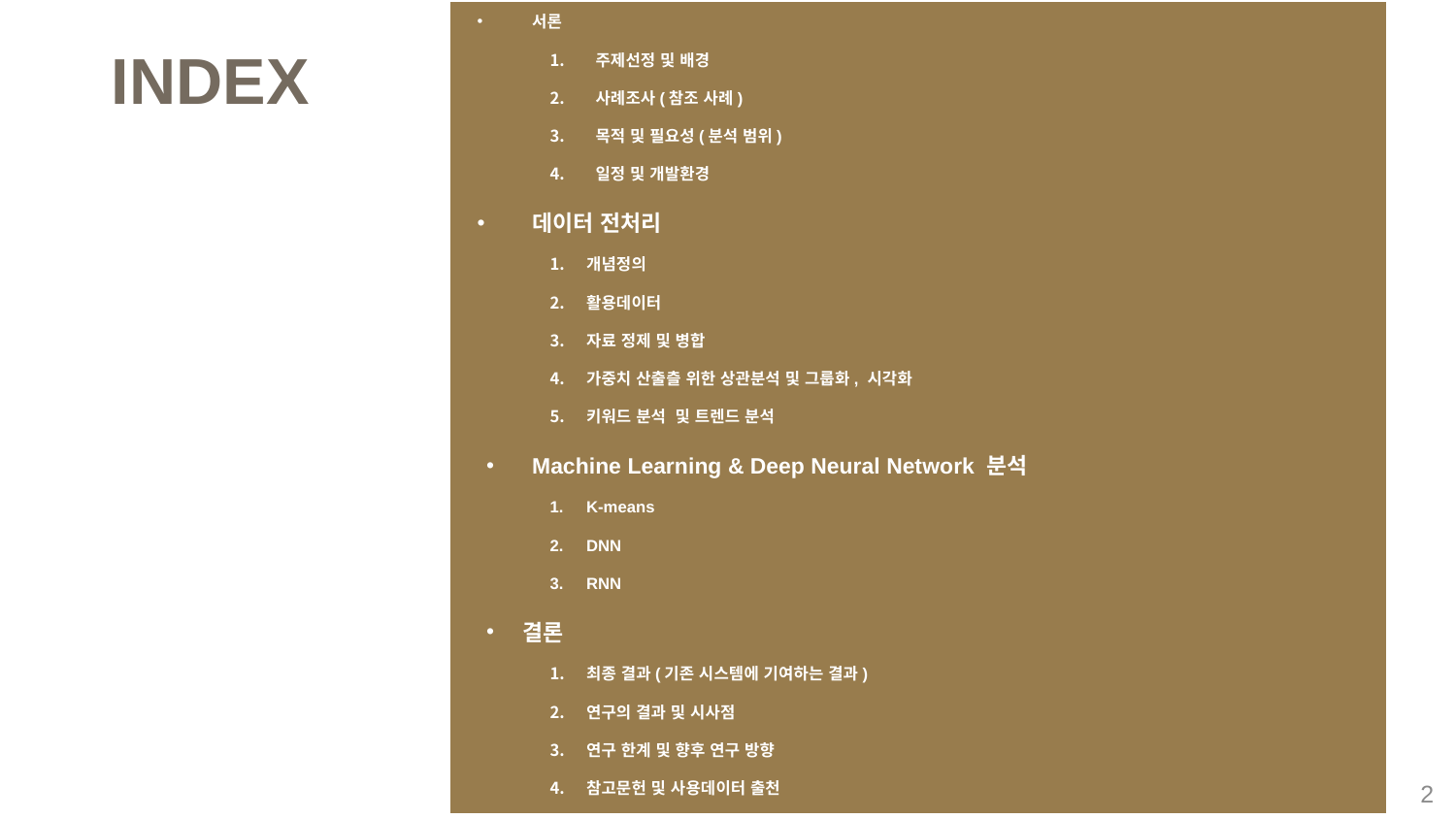

서론
주제선정 및 배경
사례조사(참조 사례)
목적 및 필요성(분석 범위)
일정 및 개발환경
데이터 전처리
개념정의
활용데이터
자료 정제 및 병합
가중치 산출츨 위한 상관분석 및 그룹화, 시각화
키워드 분석  및 트렌드 분석
Machine Learning & Deep Neural Network 분석
K-means
DNN
RNN
결론
최종 결과(기존 시스템에 기여하는 결과)
연구의 결과 및 시사점
연구 한계 및 향후 연구 방향
참고문헌 및 사용데이터 출천
INDEX
2